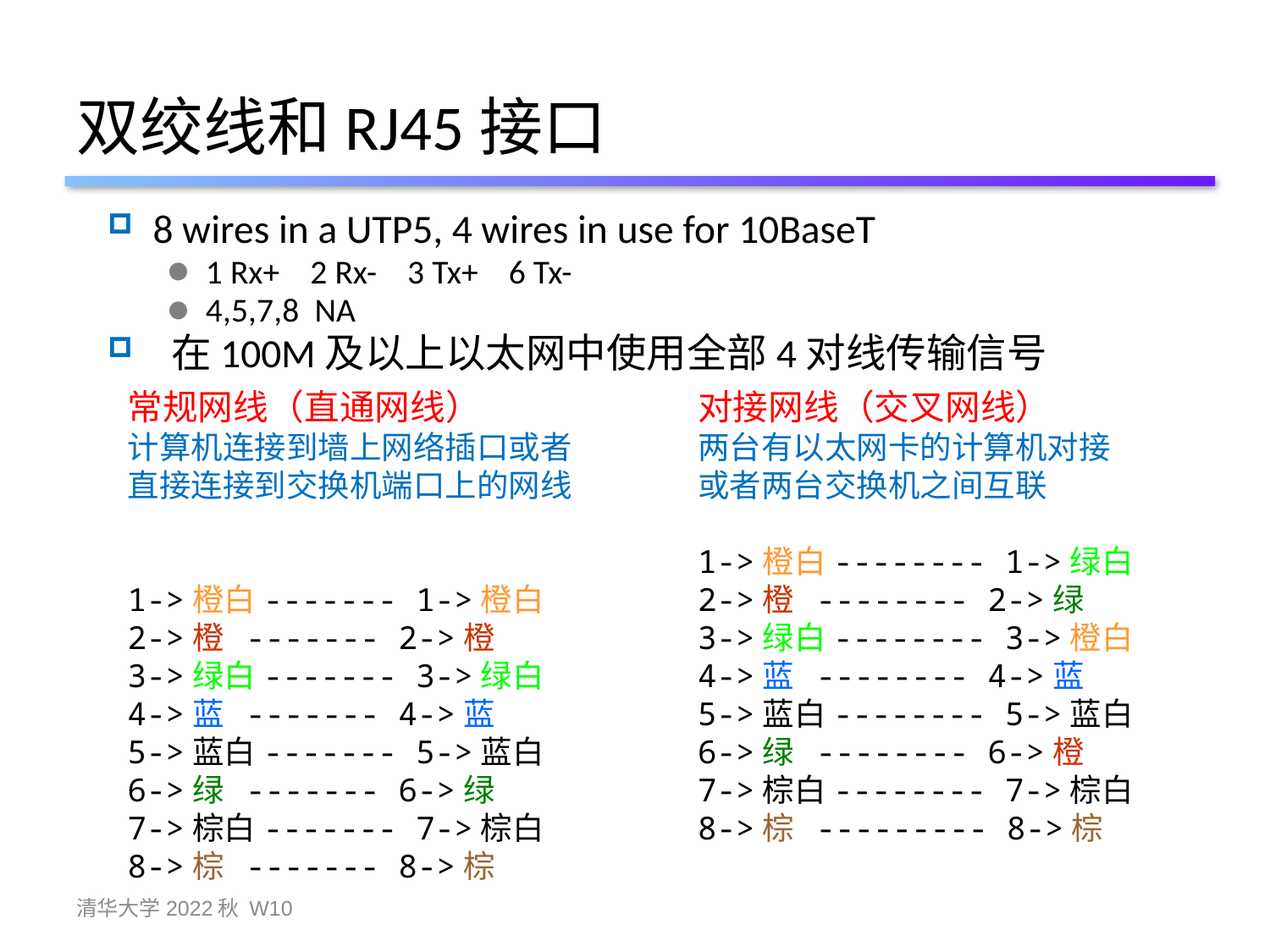

# 双绞线和RJ45接口
8 wires in a UTP5, 4 wires in use for 10BaseT
1 Rx+    2 Rx-    3 Tx+    6 Tx-
4,5,7,8  NA
 在100M及以上以太网中使用全部4对线传输信号
常规网线（直通网线）
计算机连接到墙上网络插口或者直接连接到交换机端口上的网线

1->橙白------- 1->橙白
2->橙  ------- 2->橙
3->绿白------- 3->绿白
4->蓝  ------- 4->蓝
5->蓝白------- 5->蓝白
6->绿  ------- 6->绿
7->棕白------- 7->棕白
8->棕  ------- 8->棕

对接网线（交叉网线）
两台有以太网卡的计算机对接
或者两台交换机之间互联

1->橙白-------- 1->绿白
2->橙  -------- 2->绿
3->绿白-------- 3->橙白
4->蓝  -------- 4->蓝
5->蓝白-------- 5->蓝白
6->绿  -------- 6->橙
7->棕白-------- 7->棕白
8->棕  --------- 8->棕

清华大学2022秋 W10
66